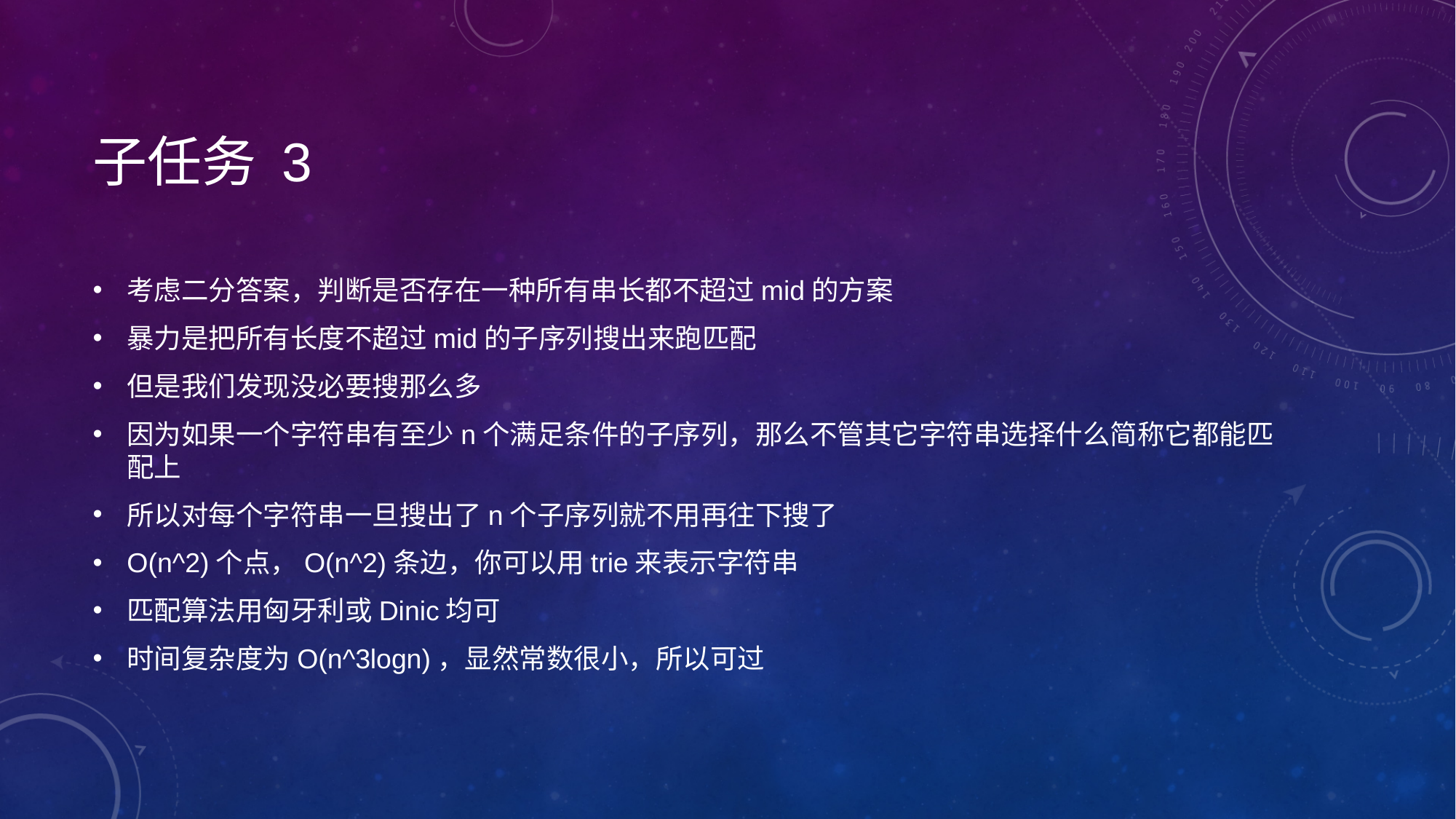

# 子任务 3
考虑二分答案，判断是否存在一种所有串长都不超过mid的方案
暴力是把所有长度不超过mid的子序列搜出来跑匹配
但是我们发现没必要搜那么多
因为如果一个字符串有至少n个满足条件的子序列，那么不管其它字符串选择什么简称它都能匹配上
所以对每个字符串一旦搜出了n个子序列就不用再往下搜了
O(n^2)个点，O(n^2)条边，你可以用trie来表示字符串
匹配算法用匈牙利或Dinic均可
时间复杂度为O(n^3logn)，显然常数很小，所以可过